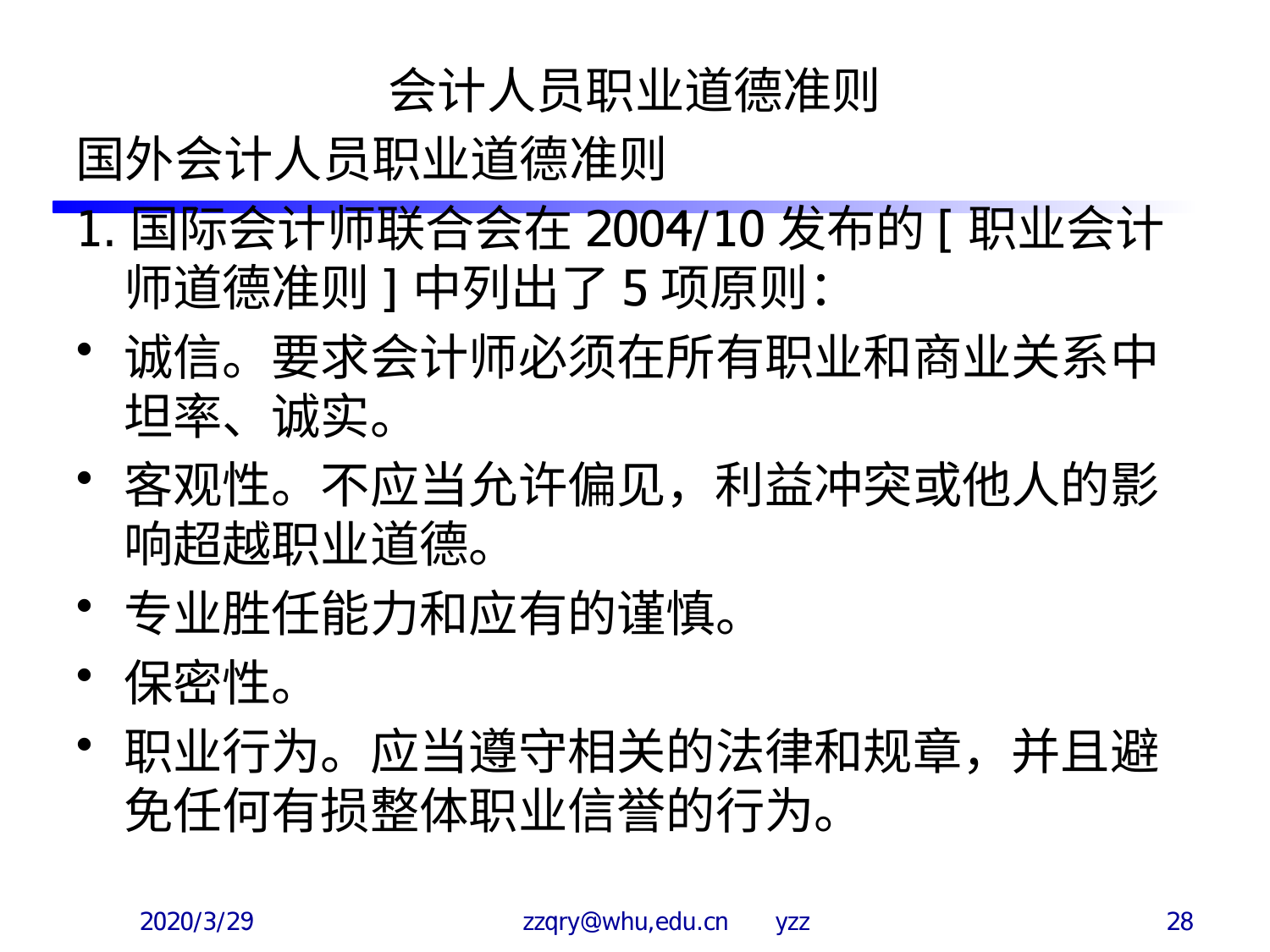

会计人员职业道德准则
国外会计人员职业道德准则
1.国际会计师联合会在2004/10发布的[职业会计师道德准则]中列出了5项原则：
诚信。要求会计师必须在所有职业和商业关系中坦率、诚实。
客观性。不应当允许偏见，利益冲突或他人的影响超越职业道德。
专业胜任能力和应有的谨慎。
保密性。
职业行为。应当遵守相关的法律和规章，并且避免任何有损整体职业信誉的行为。
2020/3/29
zzqry@whu,edu.cn      yzz
28